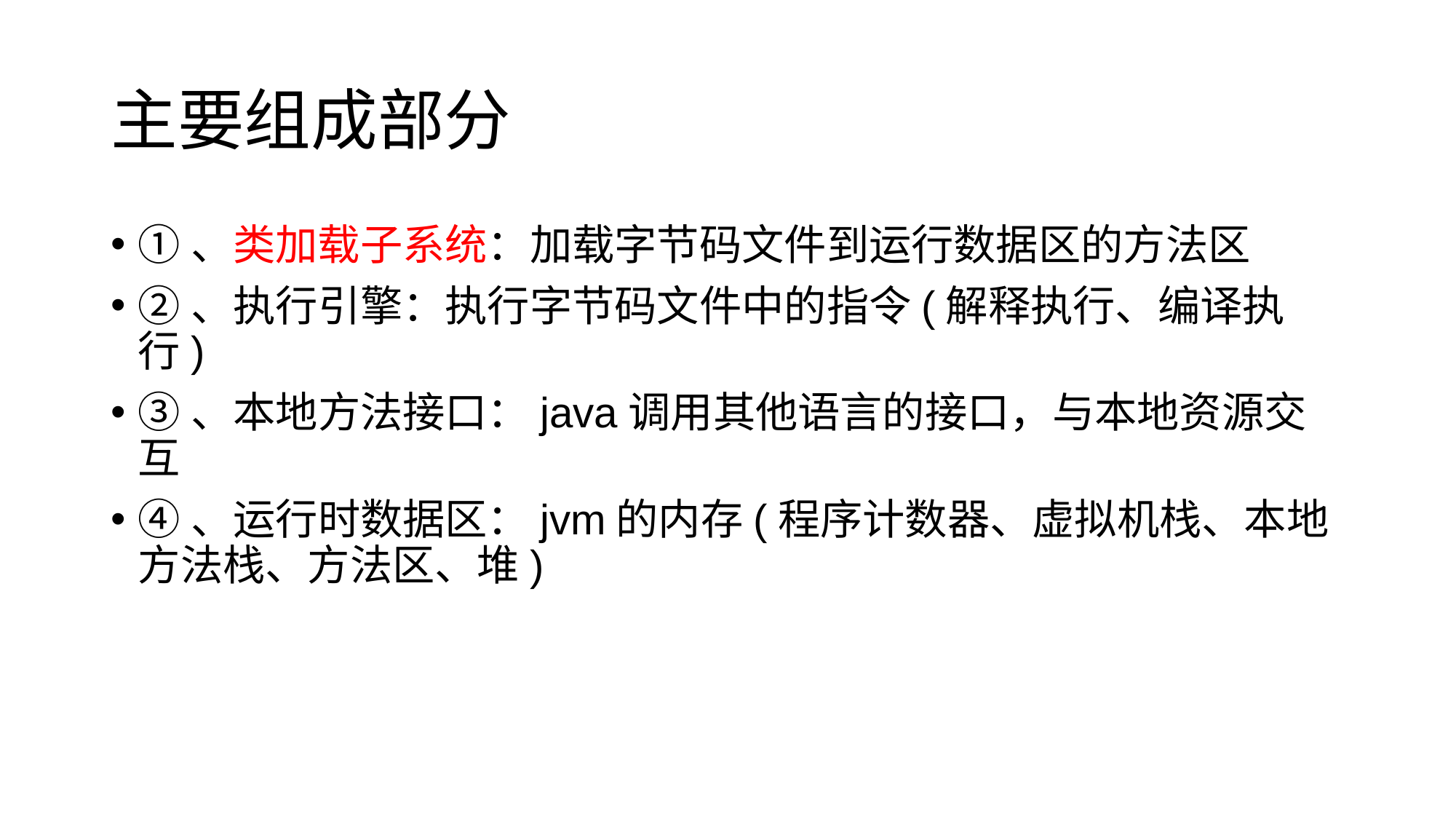

# 主要组成部分
①、类加载子系统：加载字节码文件到运行数据区的方法区
②、执行引擎：执行字节码文件中的指令(解释执行、编译执行)
③、本地方法接口：java调用其他语言的接口，与本地资源交互
④、运行时数据区：jvm的内存(程序计数器、虚拟机栈、本地方法栈、方法区、堆)